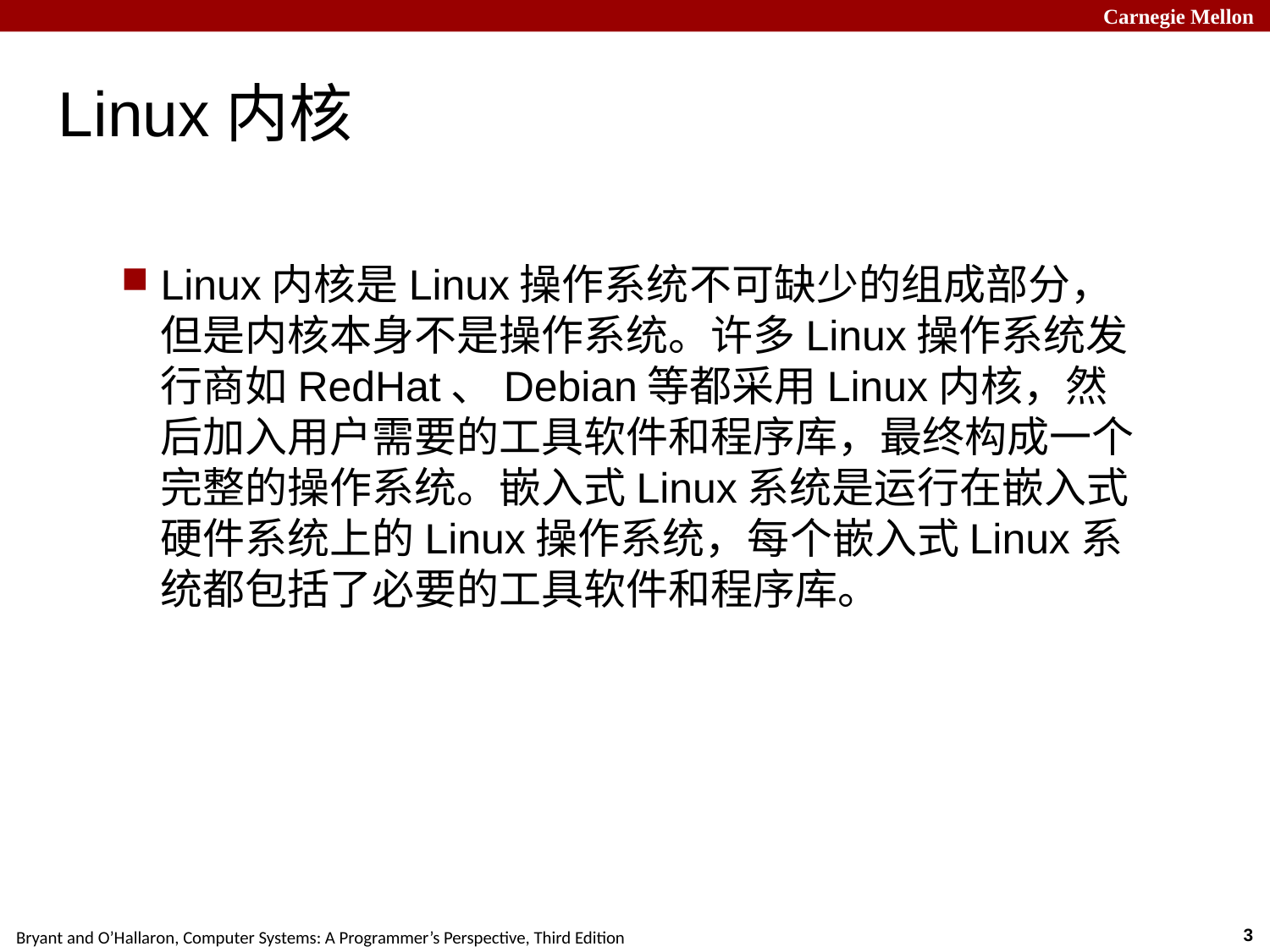

# Linux内核
Linux内核是Linux操作系统不可缺少的组成部分，但是内核本身不是操作系统。许多Linux操作系统发行商如RedHat、Debian等都采用Linux内核，然后加入用户需要的工具软件和程序库，最终构成一个完整的操作系统。嵌入式Linux系统是运行在嵌入式硬件系统上的Linux操作系统，每个嵌入式Linux系统都包括了必要的工具软件和程序库。